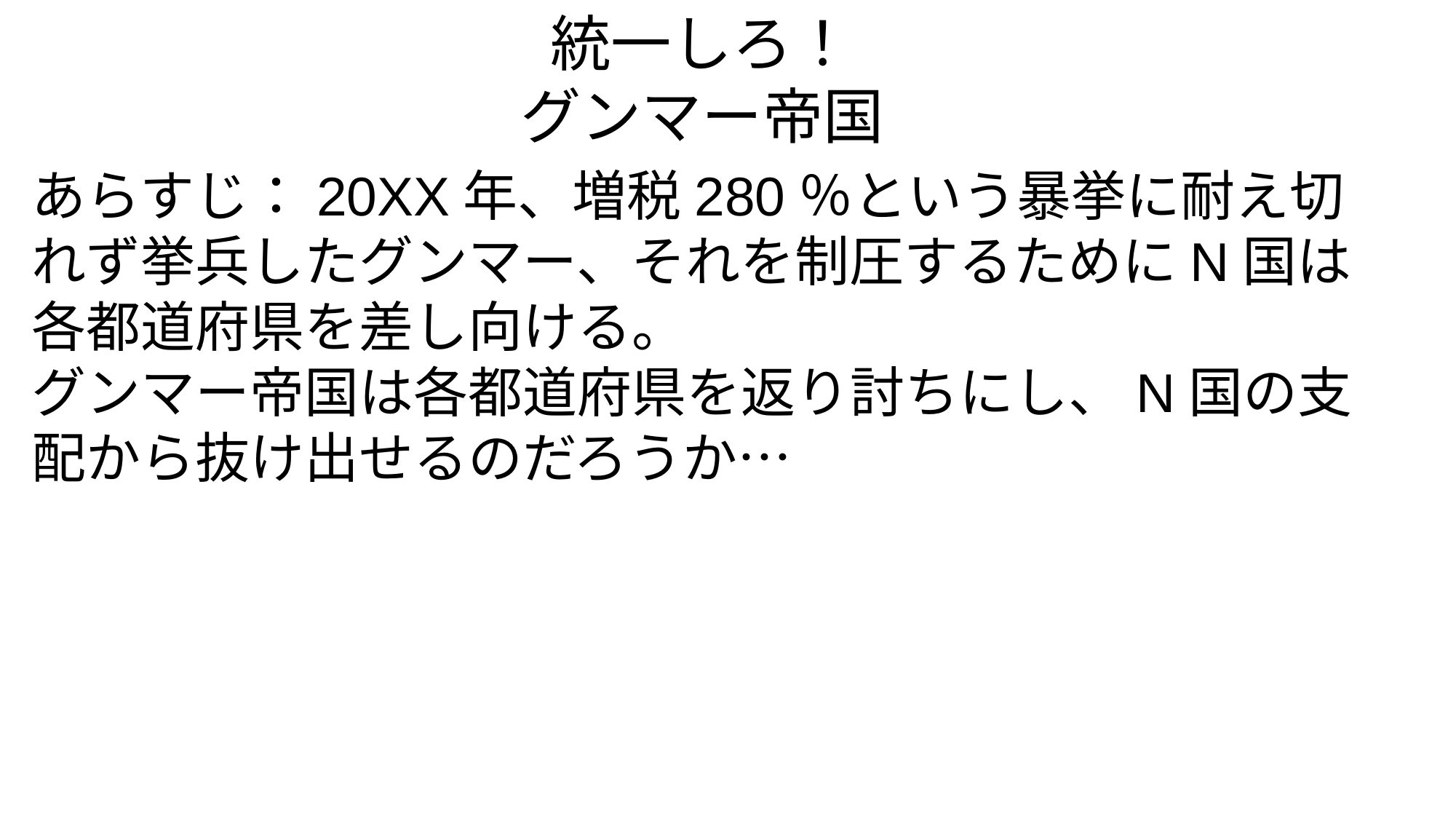

統一しろ！
グンマー帝国
あらすじ：20XX年、増税280％という暴挙に耐え切れず挙兵したグンマー、それを制圧するためにN国は各都道府県を差し向ける。
グンマー帝国は各都道府県を返り討ちにし、N国の支配から抜け出せるのだろうか…